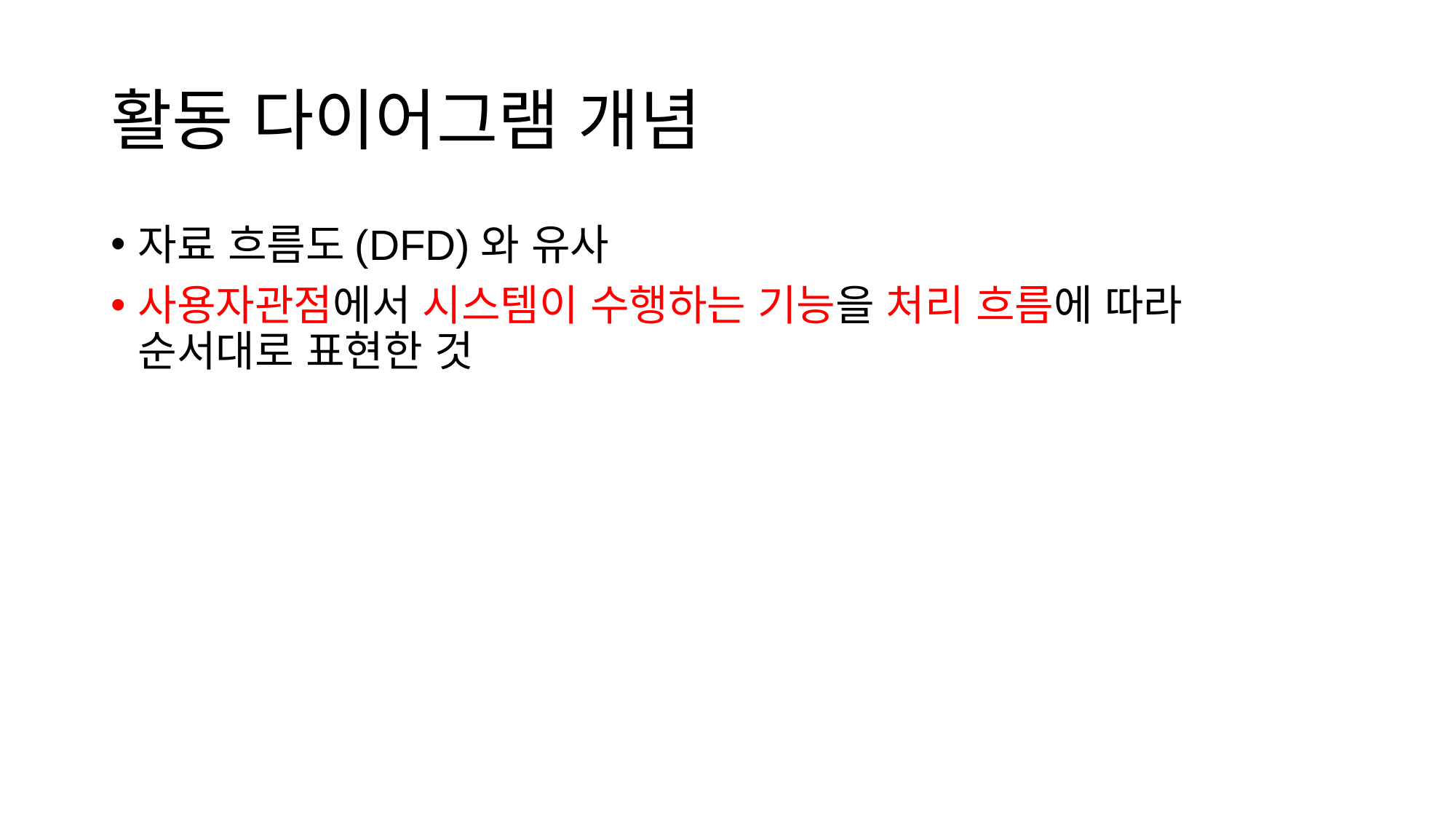

# 활동 다이어그램 개념
자료 흐름도(DFD)와 유사
사용자관점에서 시스템이 수행하는 기능을 처리 흐름에 따라 순서대로 표현한 것